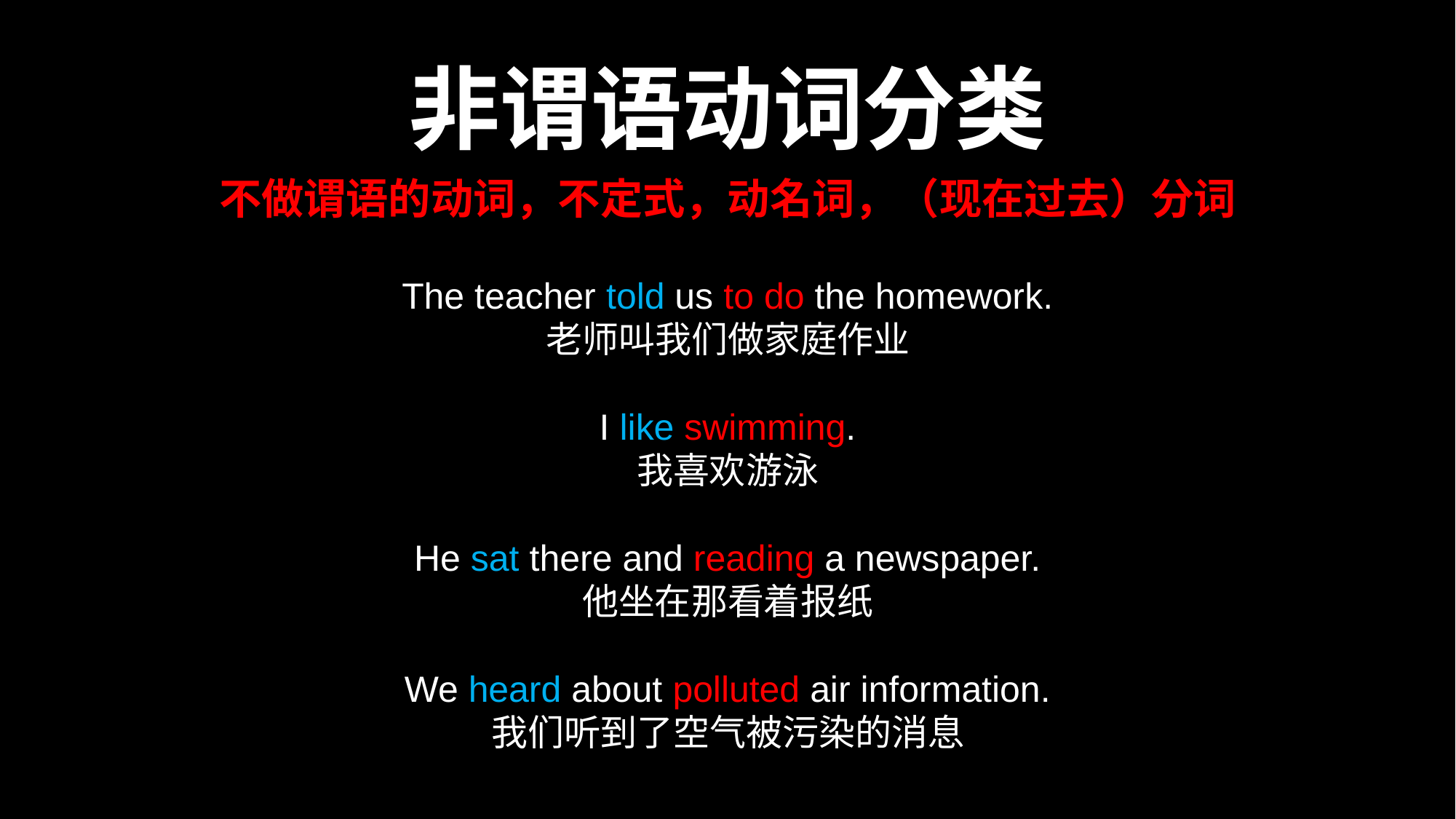

非谓语动词分类
不做谓语的动词，不定式，动名词，（现在过去）分词
The teacher told us to do the homework.
老师叫我们做家庭作业

I like swimming.
我喜欢游泳

He sat there and reading a newspaper.
他坐在那看着报纸

We heard about polluted air information.
我们听到了空气被污染的消息